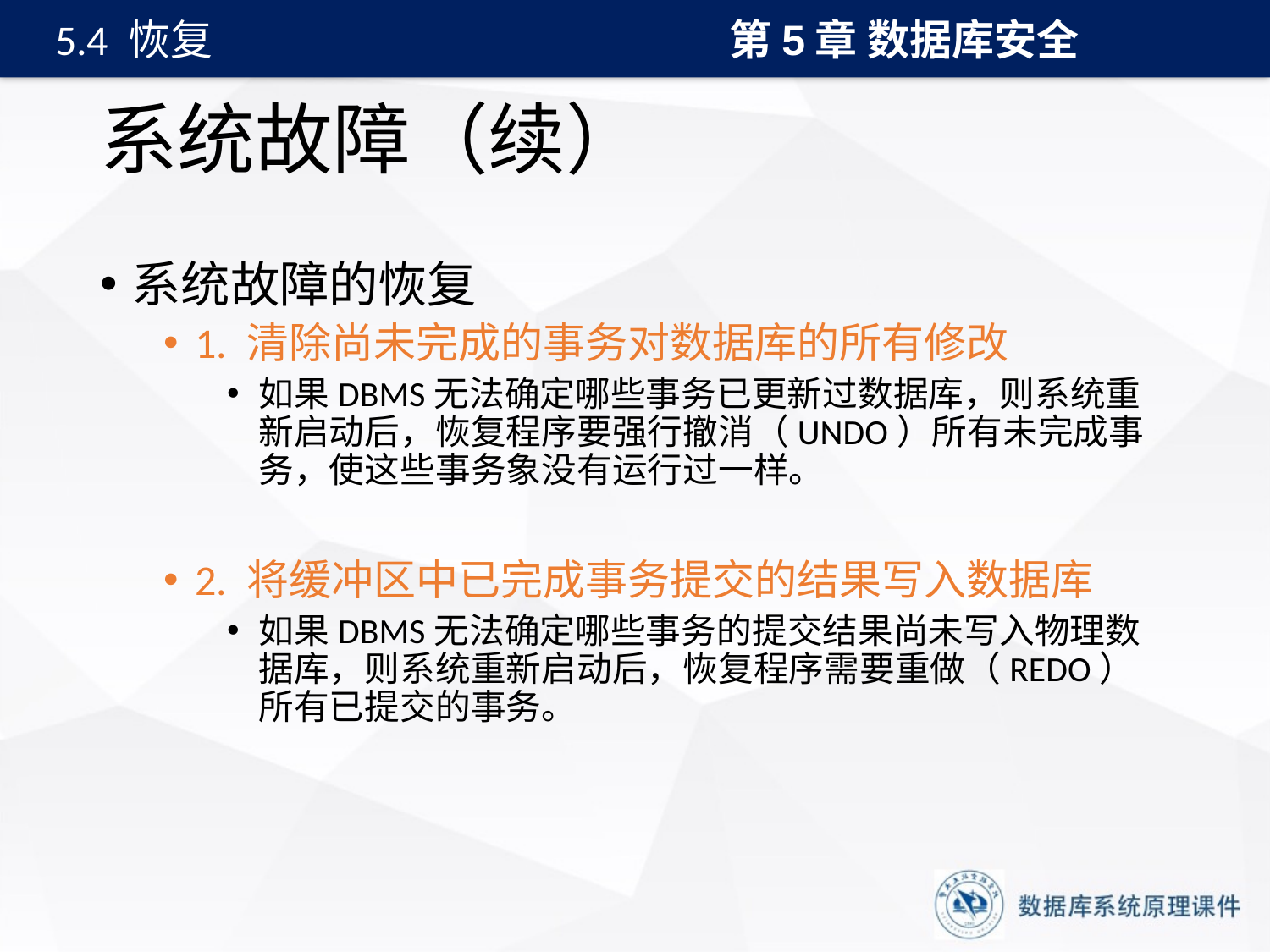

第5章 数据库安全
5.4 恢复
# 系统故障（续）
系统故障的恢复
1. 清除尚未完成的事务对数据库的所有修改
如果DBMS无法确定哪些事务已更新过数据库，则系统重新启动后，恢复程序要强行撤消（UNDO）所有未完成事务，使这些事务象没有运行过一样。

2. 将缓冲区中已完成事务提交的结果写入数据库
如果DBMS无法确定哪些事务的提交结果尚未写入物理数据库，则系统重新启动后，恢复程序需要重做（REDO）所有已提交的事务。